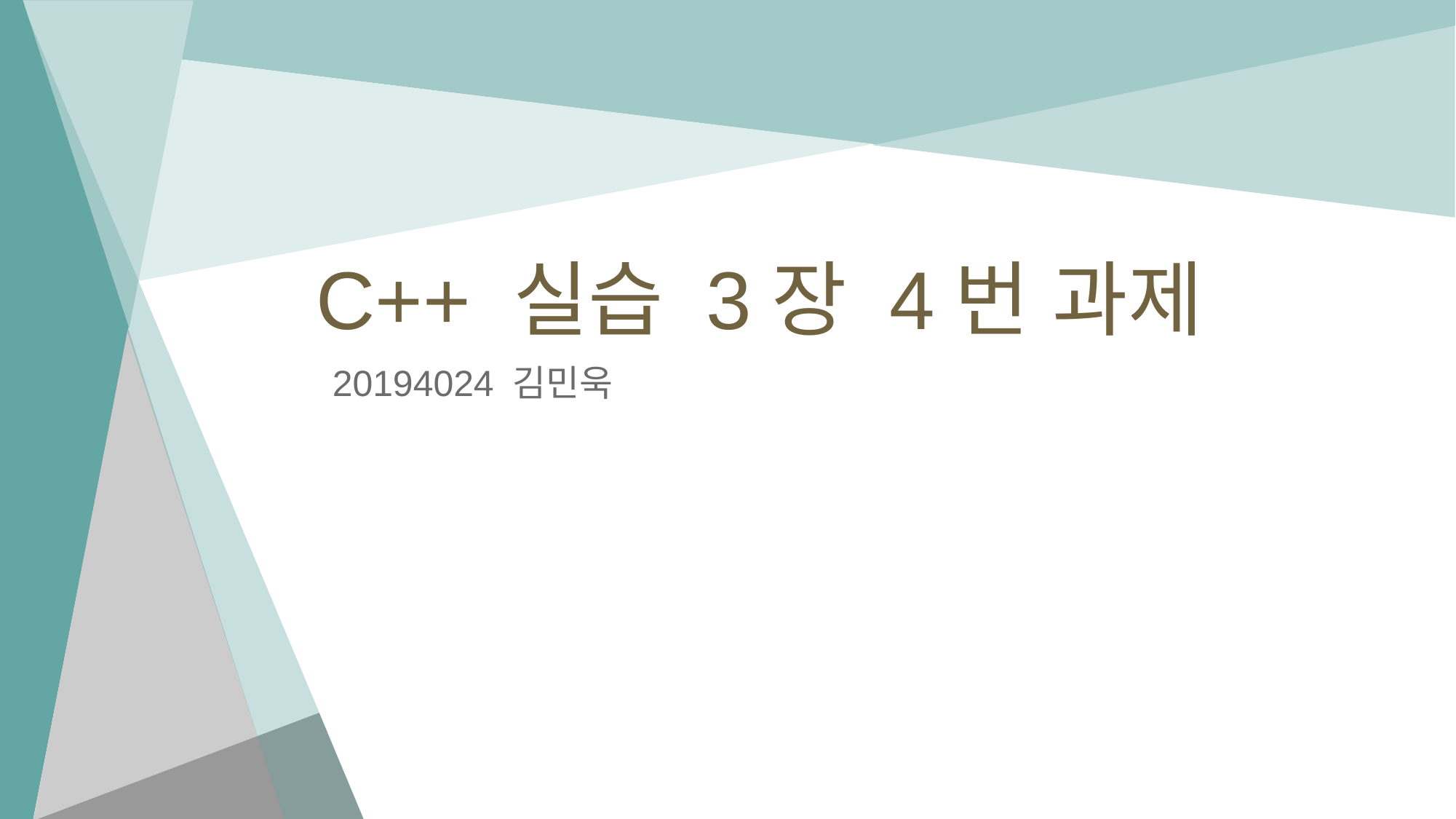

# C++ 실습 3장 4번 과제
20194024 김민욱